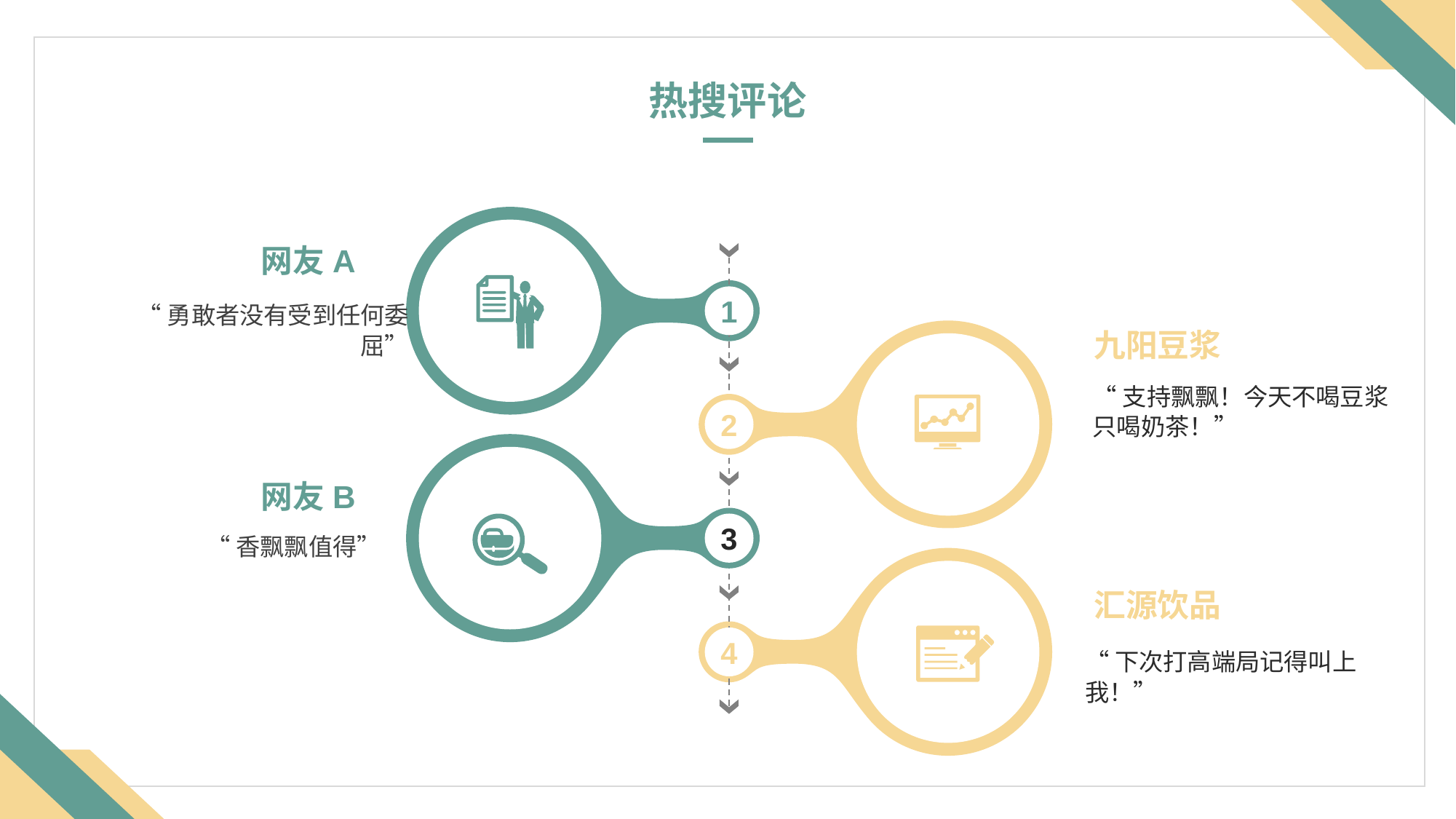

热搜评论

网友A
“勇敢者没有受到任何委屈”

1
九阳豆浆
“支持飘飘！今天不喝豆浆只喝奶茶！”

2

网友B
“香飘飘值得”

3

汇源饮品
“下次打高端局记得叫上我！”

4